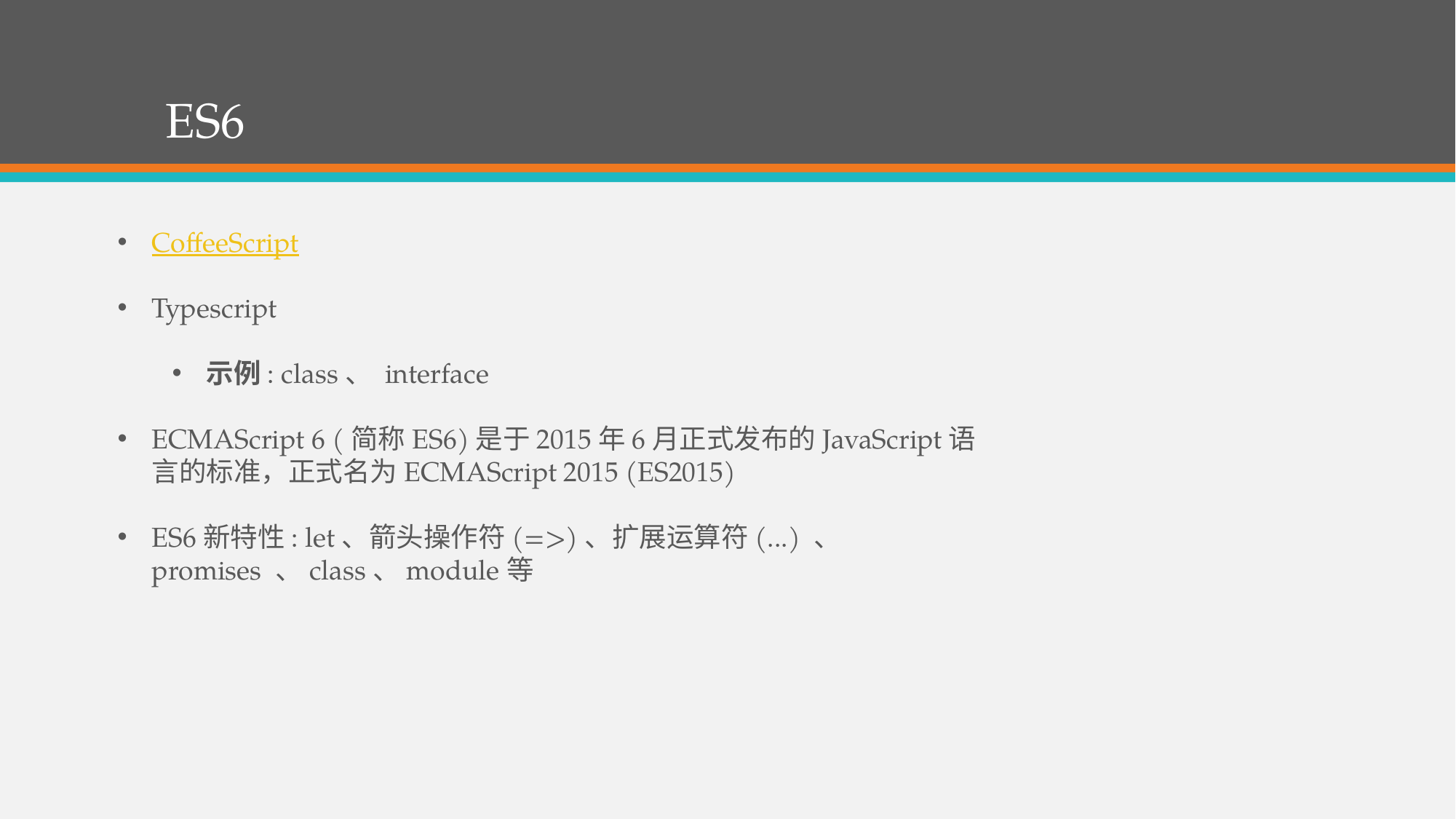

# ES6
CoffeeScript

Typescript

示例: class、 interface

ECMAScript 6 (简称ES6)是于2015年6月正式发布的JavaScript语言的标准，正式名为ECMAScript 2015 (ES2015)

ES6新特性: let、箭头操作符(=>)、扩展运算符(...) 、 promises 、class、module等